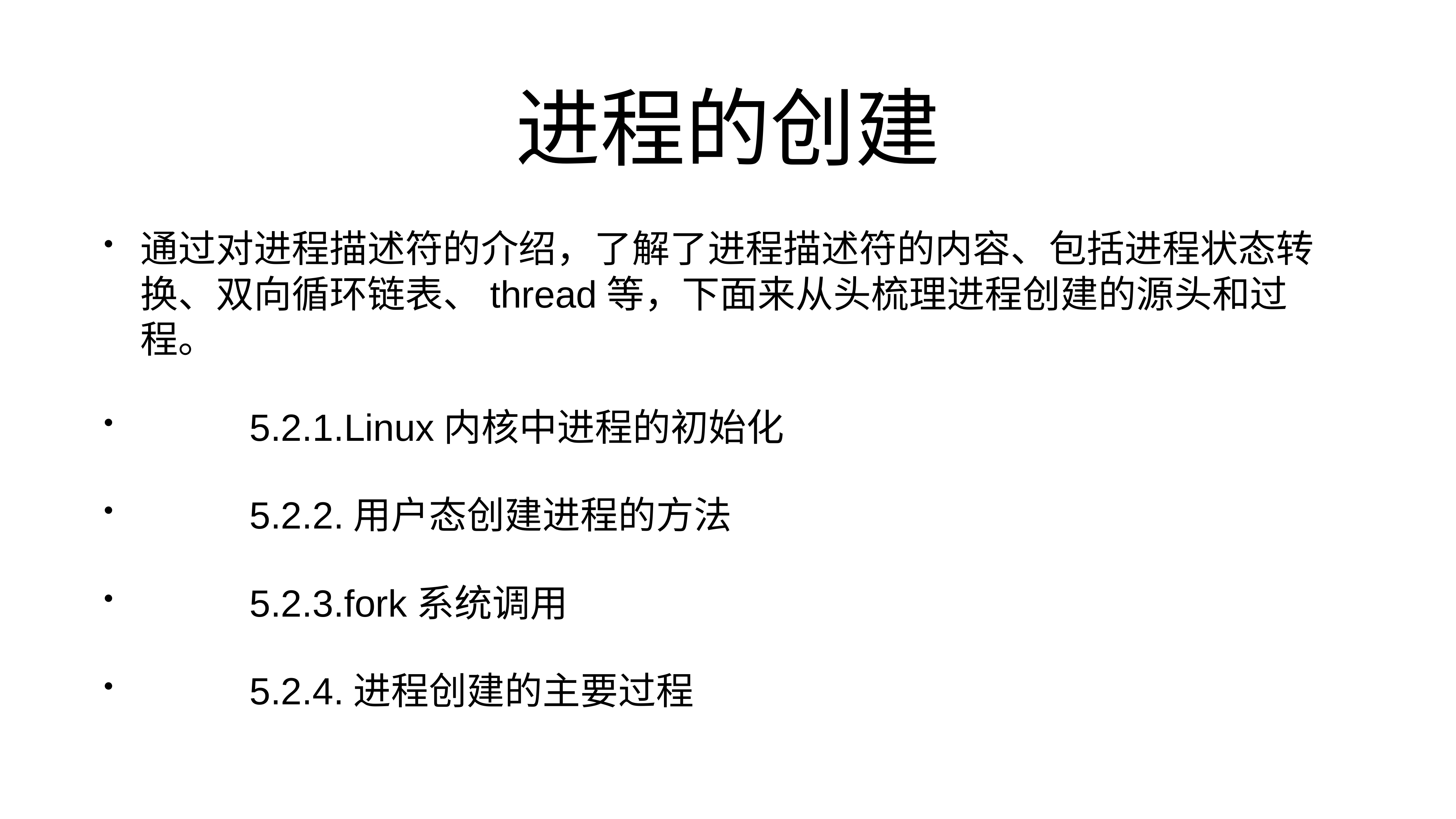

# 进程的创建
通过对进程描述符的介绍，了解了进程描述符的内容、包括进程状态转换、双向循环链表、thread等，下面来从头梳理进程创建的源头和过程。
		5.2.1.Linux内核中进程的初始化
		5.2.2.用户态创建进程的方法
		5.2.3.fork系统调用
		5.2.4.进程创建的主要过程